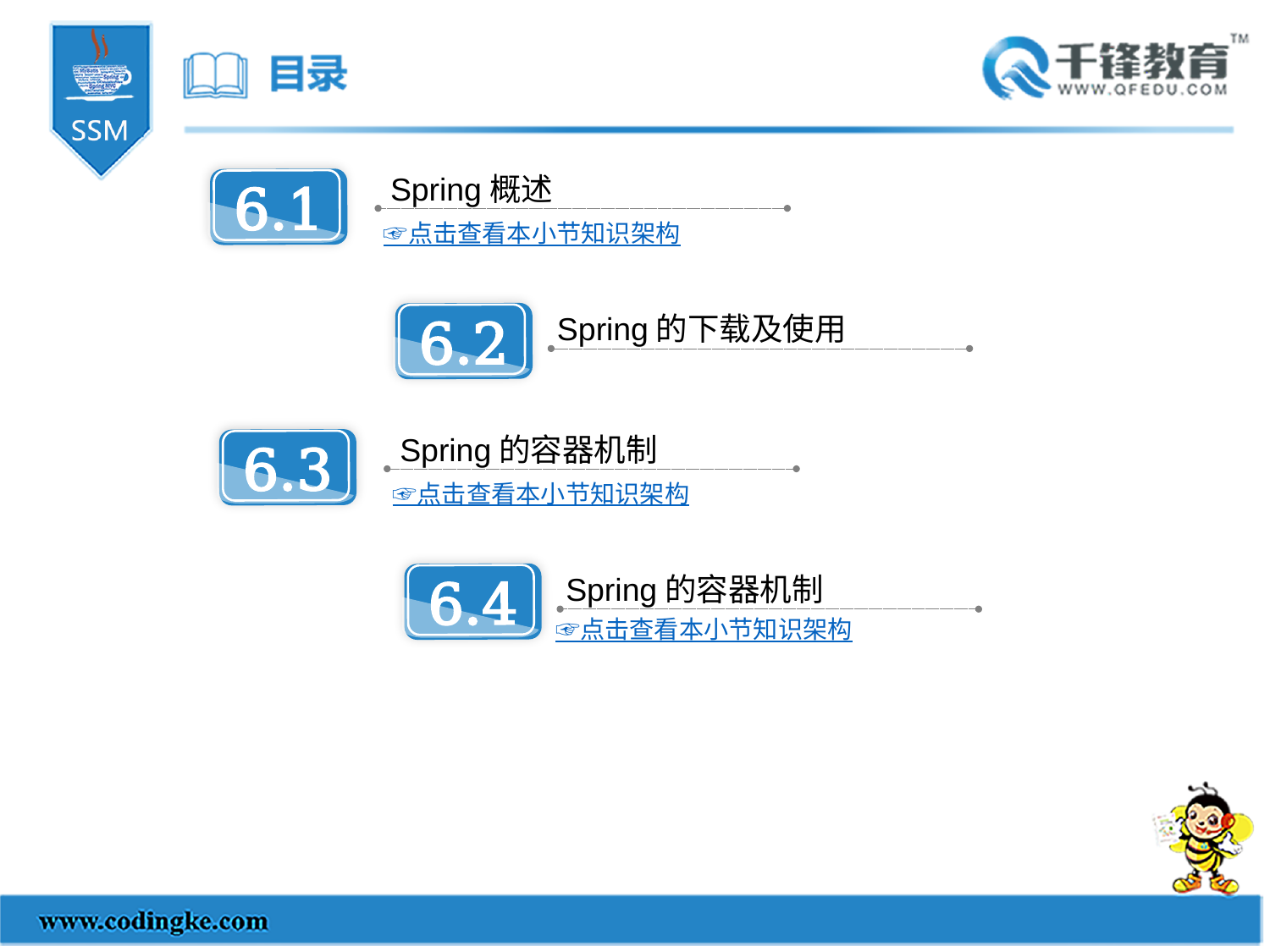

Spring概述
6.1

☞点击查看本小节知识架构
Spring的下载及使用

6.2

Spring的容器机制
6.3

☞点击查看本小节知识架构
Spring的容器机制

6.4

☞点击查看本小节知识架构